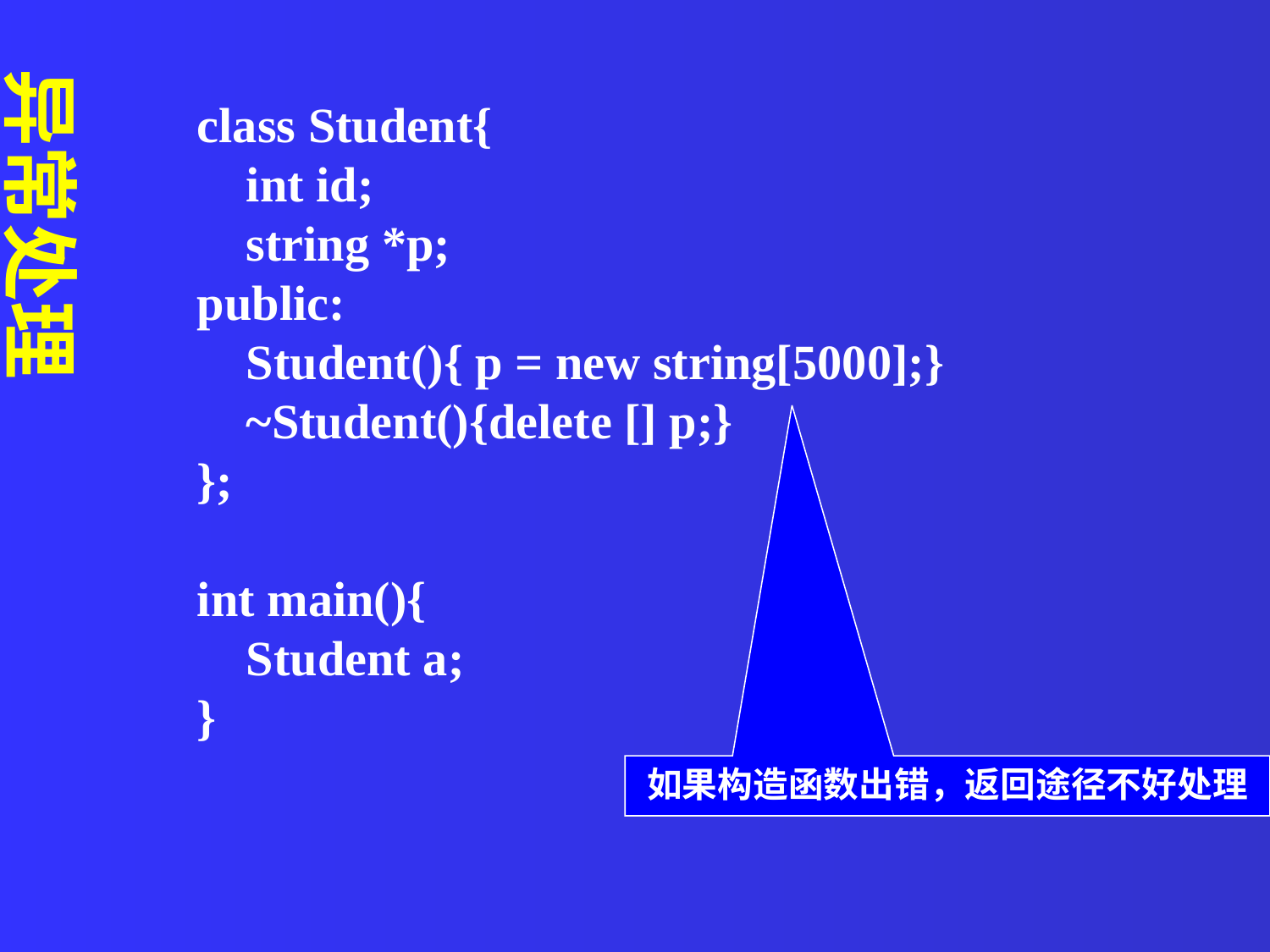

class Student{
    int id;
    string *p;
public:
    Student(){ p = new string[5000];}
    ~Student(){delete [] p;}
};

int main(){
    Student a;
}
异常处理
如果构造函数出错，返回途径不好处理